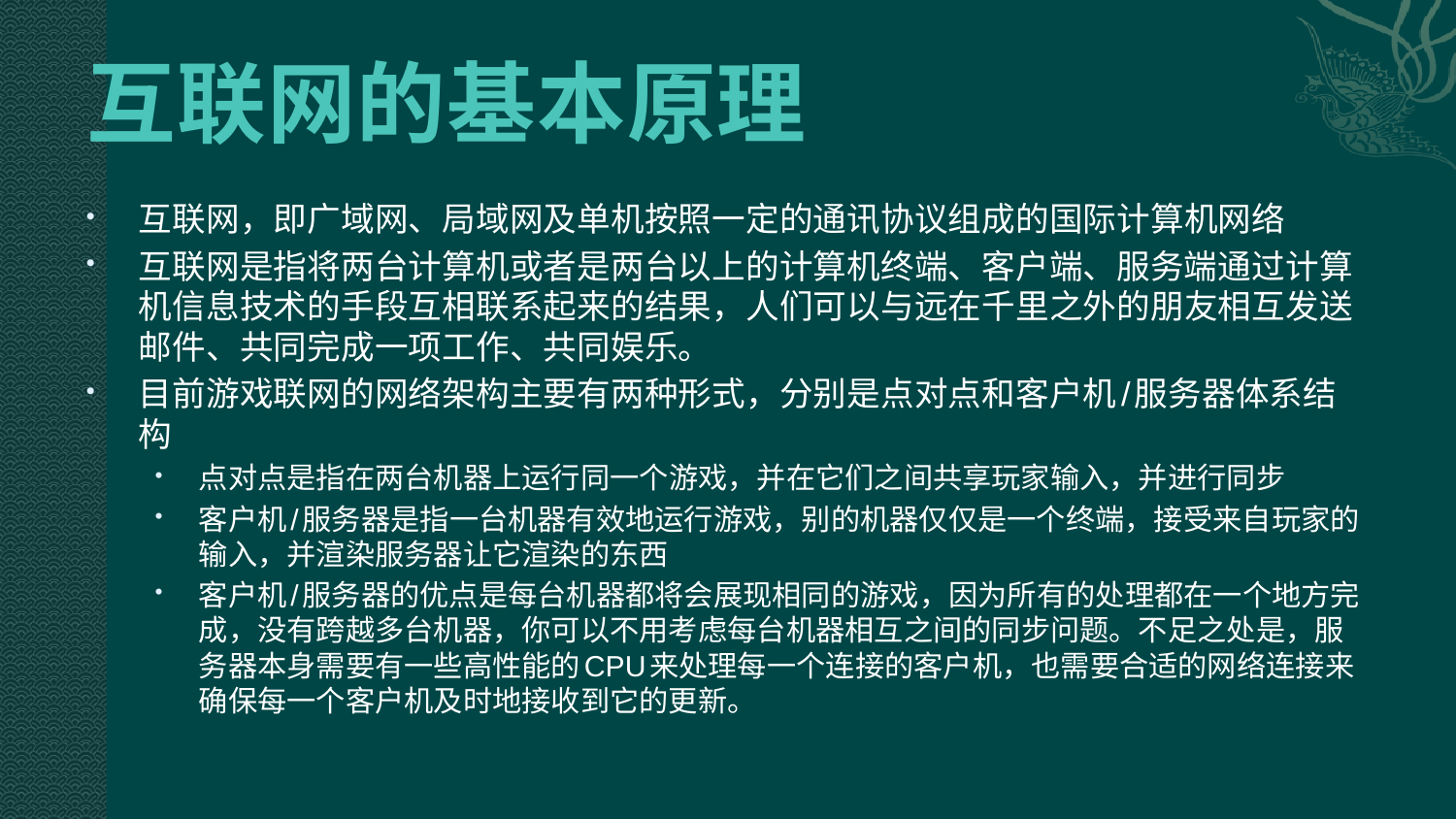

# 互联网的基本原理
互联网，即广域网、局域网及单机按照一定的通讯协议组成的国际计算机网络
互联网是指将两台计算机或者是两台以上的计算机终端、客户端、服务端通过计算机信息技术的手段互相联系起来的结果，人们可以与远在千里之外的朋友相互发送邮件、共同完成一项工作、共同娱乐。
目前游戏联网的网络架构主要有两种形式，分别是点对点和客户机/服务器体系结构
点对点是指在两台机器上运行同一个游戏，并在它们之间共享玩家输入，并进行同步
客户机/服务器是指一台机器有效地运行游戏，别的机器仅仅是一个终端，接受来自玩家的输入，并渲染服务器让它渲染的东西
客户机/服务器的优点是每台机器都将会展现相同的游戏，因为所有的处理都在一个地方完成，没有跨越多台机器，你可以不用考虑每台机器相互之间的同步问题。不足之处是，服务器本身需要有一些高性能的CPU来处理每一个连接的客户机，也需要合适的网络连接来确保每一个客户机及时地接收到它的更新。